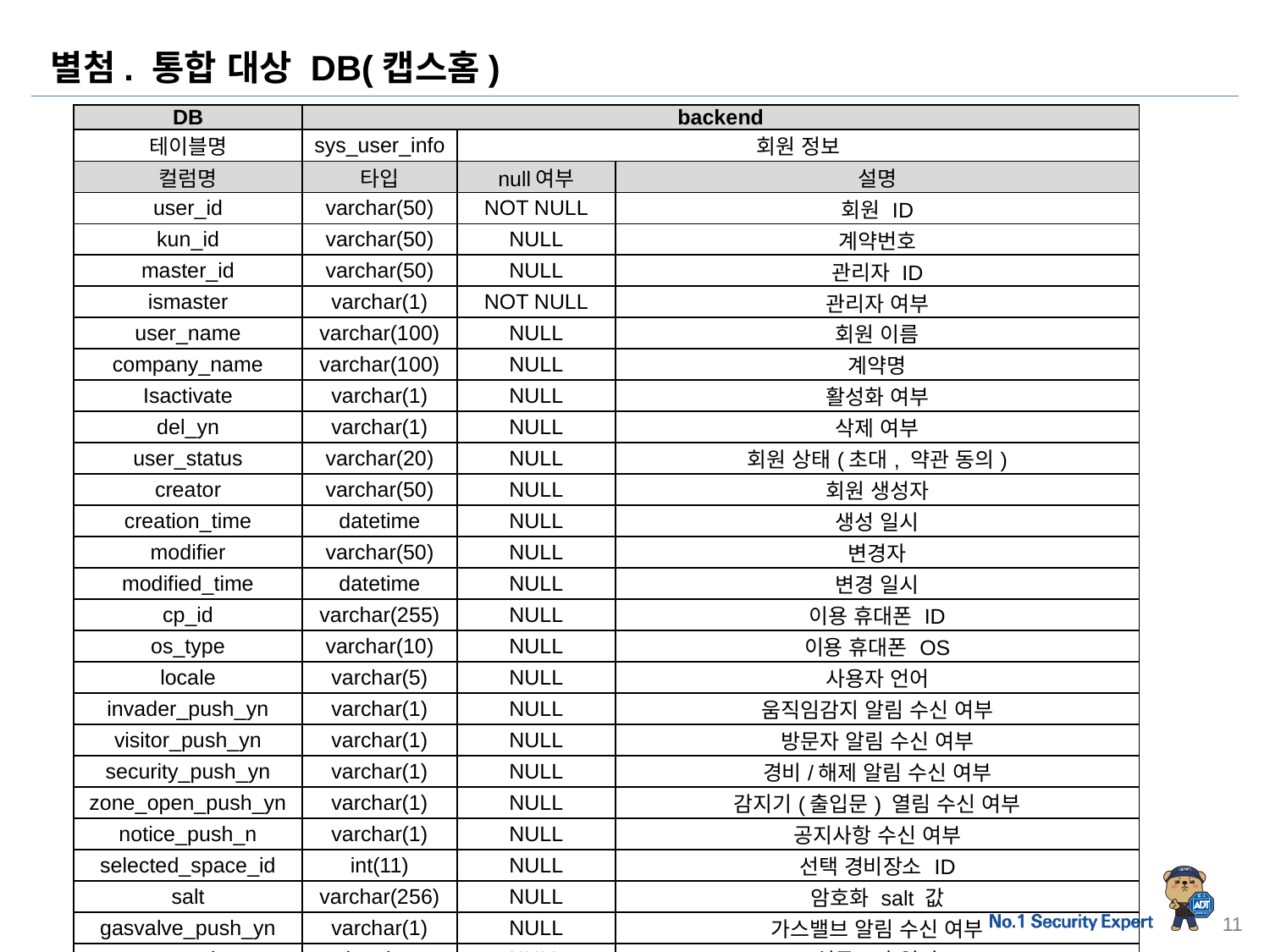

# 별첨. 통합 대상 DB(캡스홈)
| DB | backend |  |  |
| --- | --- | --- | --- |
| 테이블명 | sys\_user\_info | 회원 정보 |  |
| 컬럼명 | 타입 | null여부 | 설명 |
| user\_id | varchar(50) | NOT NULL | 회원 ID |
| kun\_id | varchar(50) | NULL | 계약번호 |
| master\_id | varchar(50) | NULL | 관리자 ID |
| ismaster | varchar(1) | NOT NULL | 관리자 여부 |
| user\_name | varchar(100) | NULL | 회원 이름 |
| company\_name | varchar(100) | NULL | 계약명 |
| Isactivate | varchar(1) | NULL | 활성화 여부 |
| del\_yn | varchar(1) | NULL | 삭제 여부 |
| user\_status | varchar(20) | NULL | 회원 상태(초대, 약관 동의) |
| creator | varchar(50) | NULL | 회원 생성자 |
| creation\_time | datetime | NULL | 생성 일시 |
| modifier | varchar(50) | NULL | 변경자 |
| modified\_time | datetime | NULL | 변경 일시 |
| cp\_id | varchar(255) | NULL | 이용 휴대폰 ID |
| os\_type | varchar(10) | NULL | 이용 휴대폰 OS |
| locale | varchar(5) | NULL | 사용자 언어 |
| invader\_push\_yn | varchar(1) | NULL | 움직임감지 알림 수신 여부 |
| visitor\_push\_yn | varchar(1) | NULL | 방문자 알림 수신 여부 |
| security\_push\_yn | varchar(1) | NULL | 경비/해제 알림 수신 여부 |
| zone\_open\_push\_yn | varchar(1) | NULL | 감지기(출입문) 열림 수신 여부 |
| notice\_push\_n | varchar(1) | NULL | 공지사항 수신 여부 |
| selected\_space\_id | int(11) | NULL | 선택 경비장소 ID |
| salt | varchar(256) | NULL | 암호화 salt 값 |
| gasvalve\_push\_yn | varchar(1) | NULL | 가스밸브 알림 수신 여부 |
| survey\_time | datetime | NULL | 설문조사 일시 |
| login\_fail\_cnt | int(11) | NULL | 로그인 실패 횟수 |
| pass\_id | varchar(200) | NULL | PASS간편로그인 ID |
| ci | varchar(200) | NULL | 사용자 CI |